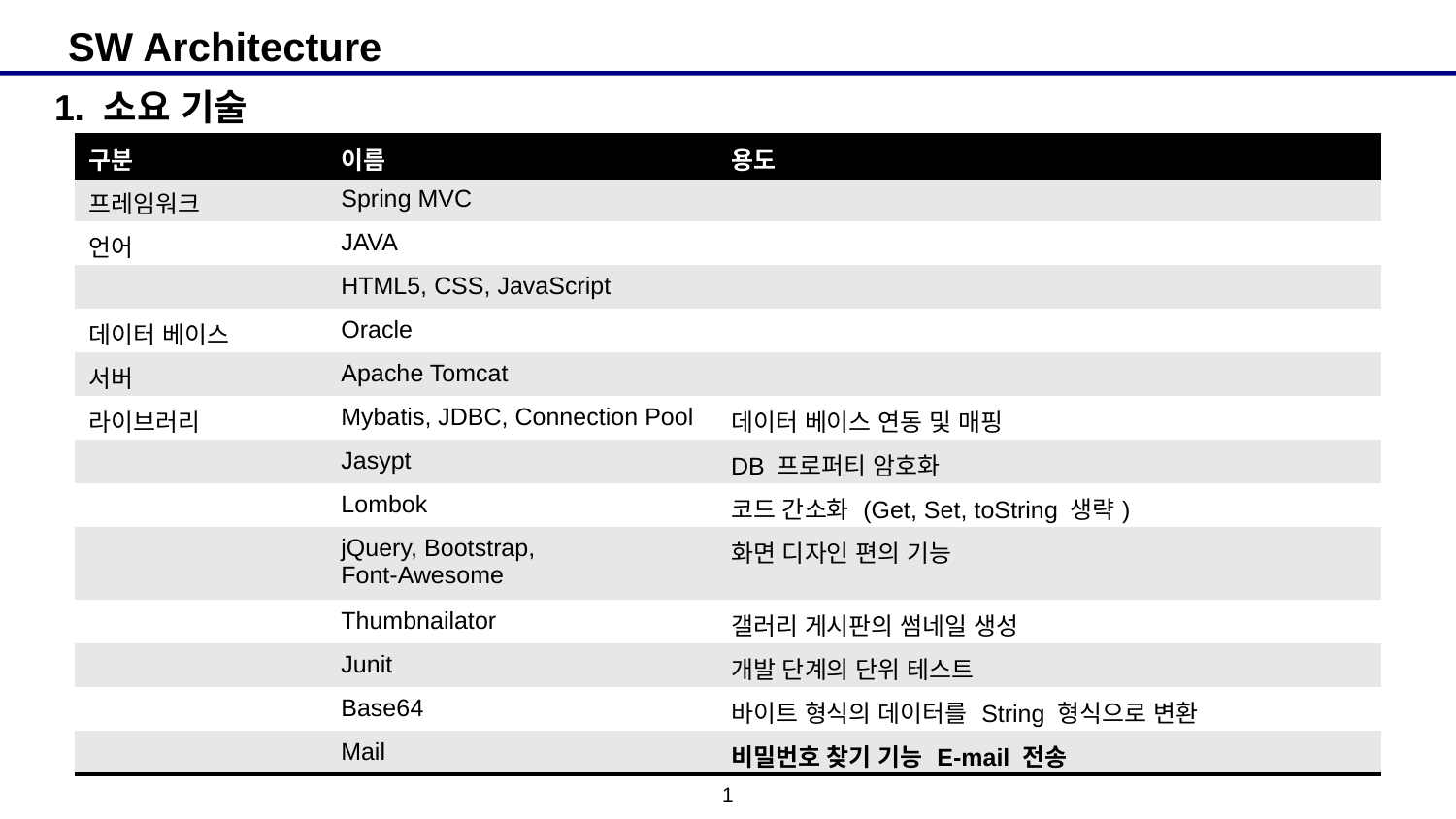

1. 소요 기술
| 구분 | 이름 | 용도 |
| --- | --- | --- |
| 프레임워크 | Spring MVC |  |
| 언어 | JAVA |  |
|  | HTML5, CSS, JavaScript |  |
| 데이터 베이스 | Oracle |  |
| 서버 | Apache Tomcat |  |
| 라이브러리 | Mybatis, JDBC, Connection Pool | 데이터 베이스 연동 및 매핑 |
|  | Jasypt | DB 프로퍼티 암호화 |
|  | Lombok | 코드 간소화 (Get, Set, toString 생략) |
|  | jQuery, Bootstrap, Font-Awesome | 화면 디자인 편의 기능 |
|  | Thumbnailator | 갤러리 게시판의 썸네일 생성 |
|  | Junit | 개발 단계의 단위 테스트 |
|  | Base64 | 바이트 형식의 데이터를 String 형식으로 변환 |
|  | Mail | 비밀번호 찾기 기능 E-mail 전송 |